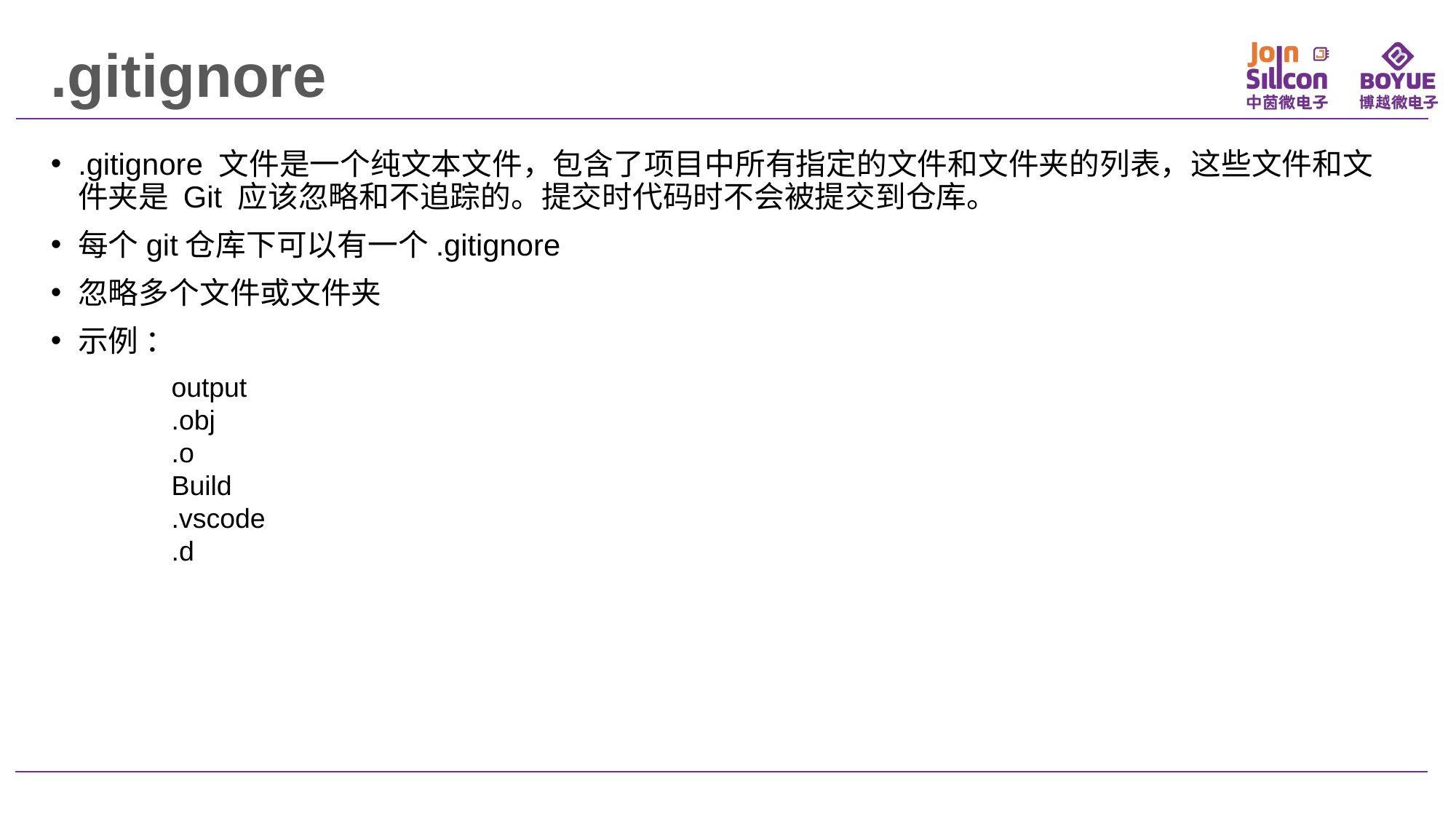

.gitignore
.gitignore 文件是一个纯文本文件，包含了项目中所有指定的文件和文件夹的列表，这些文件和文件夹是 Git 应该忽略和不追踪的。提交时代码时不会被提交到仓库。
每个git仓库下可以有一个.gitignore
忽略多个文件或文件夹
示例 ：
output
.obj
.o
Build
.vscode
.d